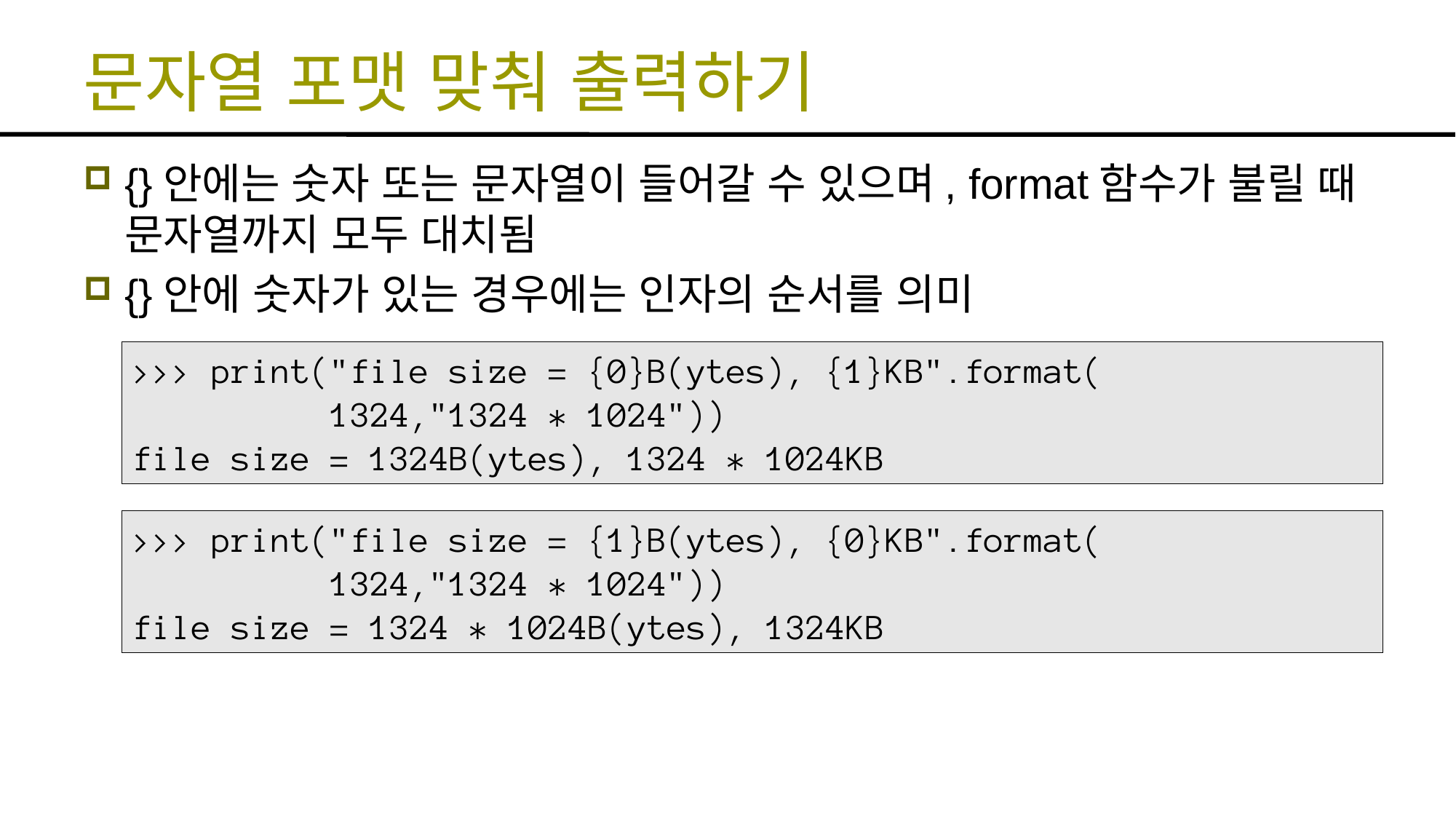

# 문자열 포맷 맞춰 출력하기
{}안에는 숫자 또는 문자열이 들어갈 수 있으며, format함수가 불릴 때 문자열까지 모두 대치됨
{}안에 숫자가 있는 경우에는 인자의 순서를 의미

>>> print("file size = {0}B(ytes), {1}KB".format(
          1324,"1324 * 1024"))
file size = 1324B(ytes), 1324 * 1024KB
>>> print("file size = {1}B(ytes), {0}KB".format(
          1324,"1324 * 1024"))
file size = 1324 * 1024B(ytes), 1324KB